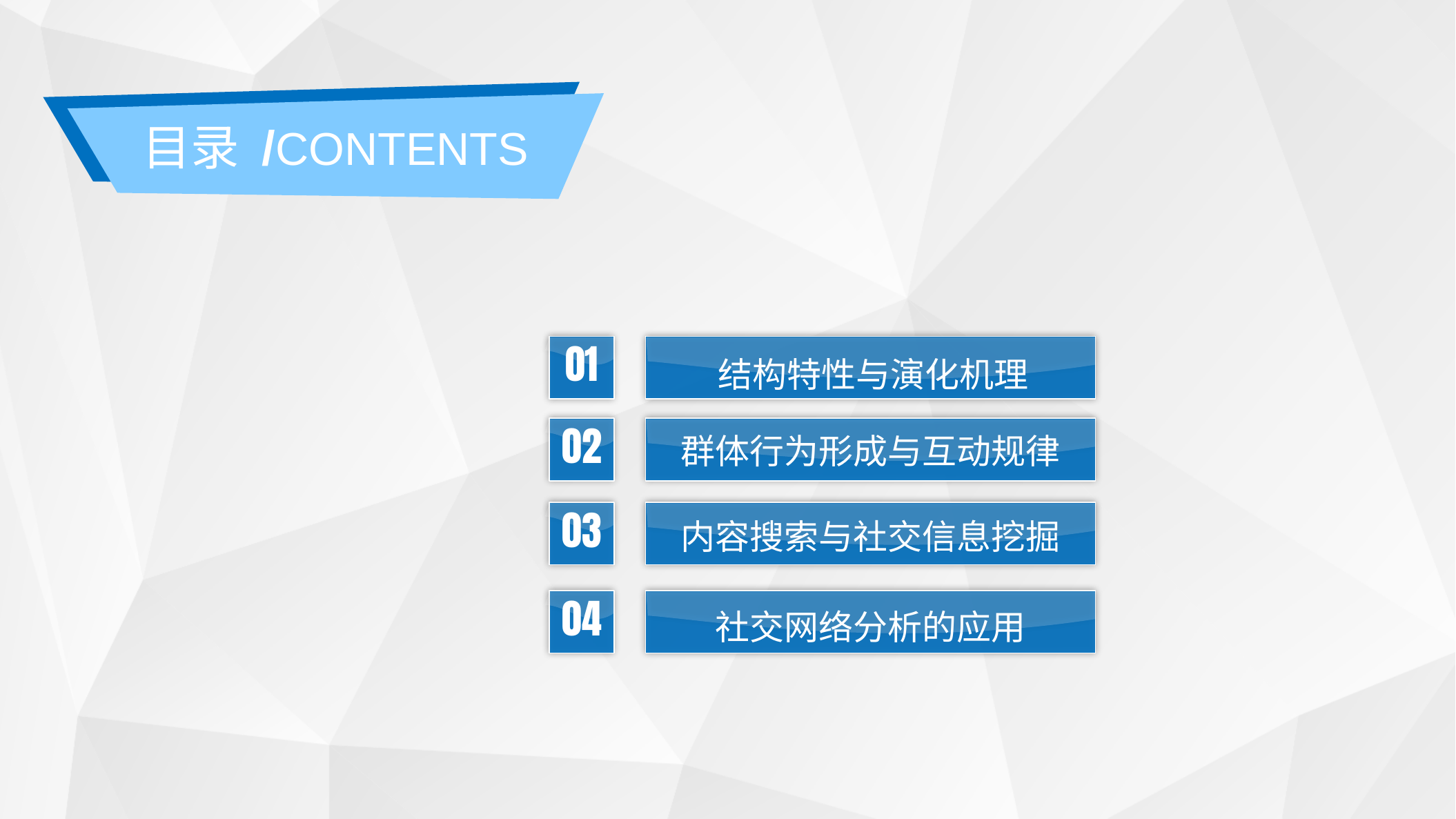

目录 /CONTENTS
01

结构特性与演化机理
02

群体行为形成与互动规律
03

内容搜索与社交信息挖掘
04

社交网络分析的应用